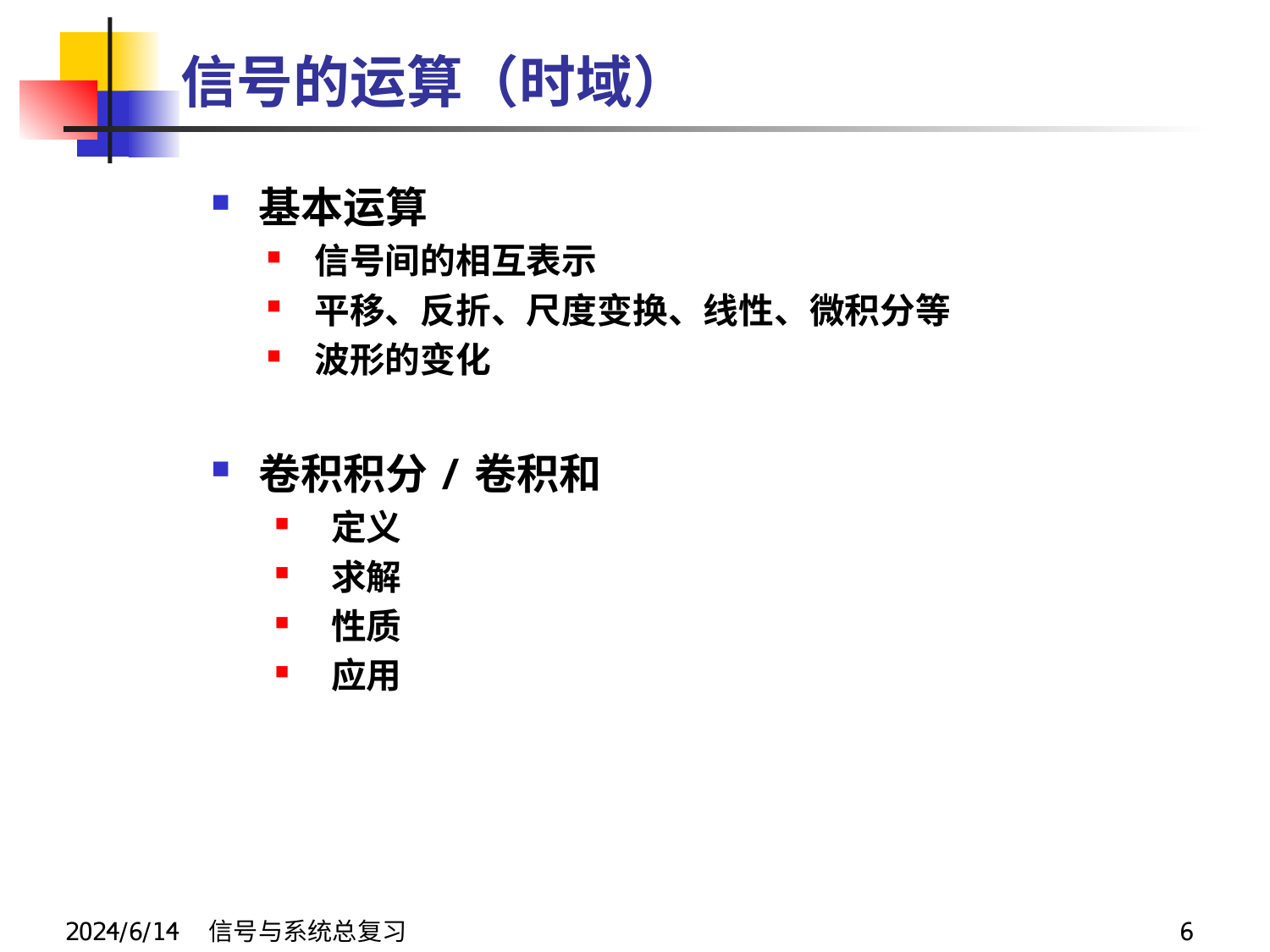

# 信号的运算（时域）
基本运算
信号间的相互表示
平移、反折、尺度变换、线性、微积分等
波形的变化

卷积积分/卷积和
 定义
 求解
 性质
 应用

2024/6/14   信号与系统总复习
6